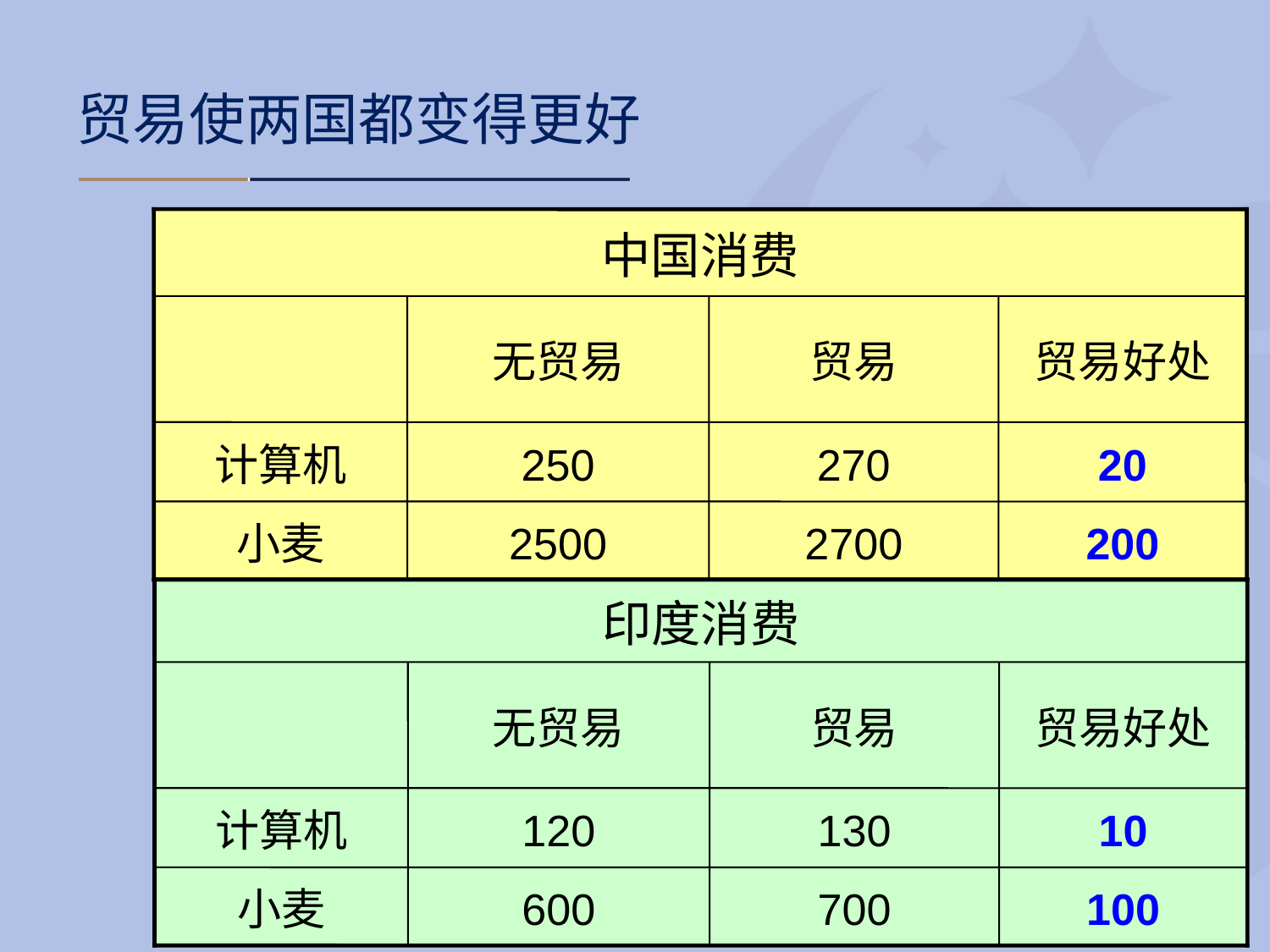

# 贸易使两国都变得更好
中国消费

无贸易

贸易

贸易好处

计算机
250
270
20

小麦
2500
2700
200

印度消费

无贸易

贸易

贸易好处

计算机
120
130
10
小麦
600
700
100